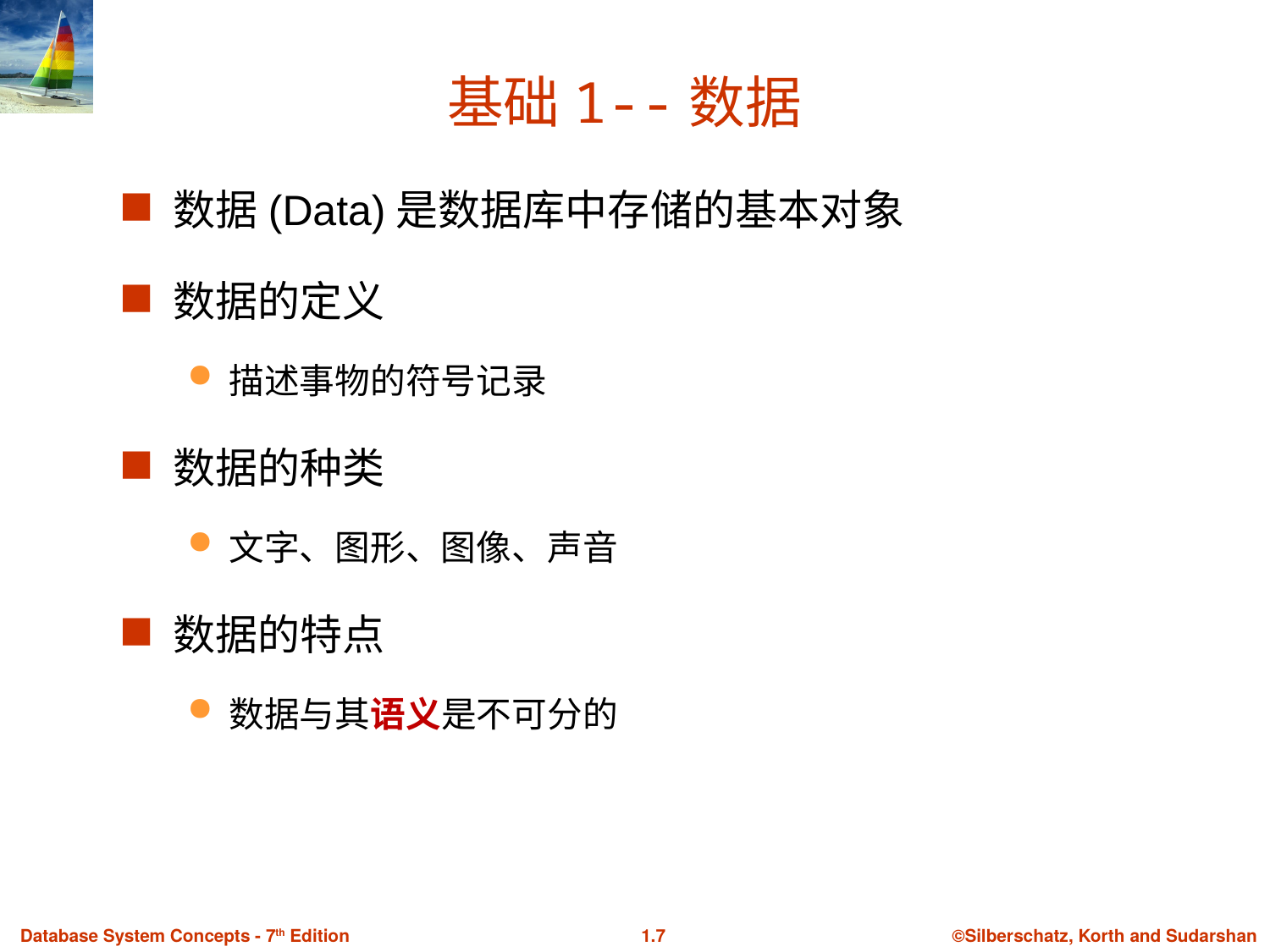

# 基础1--数据
数据(Data)是数据库中存储的基本对象
数据的定义
描述事物的符号记录
数据的种类
文字、图形、图像、声音
数据的特点
数据与其语义是不可分的